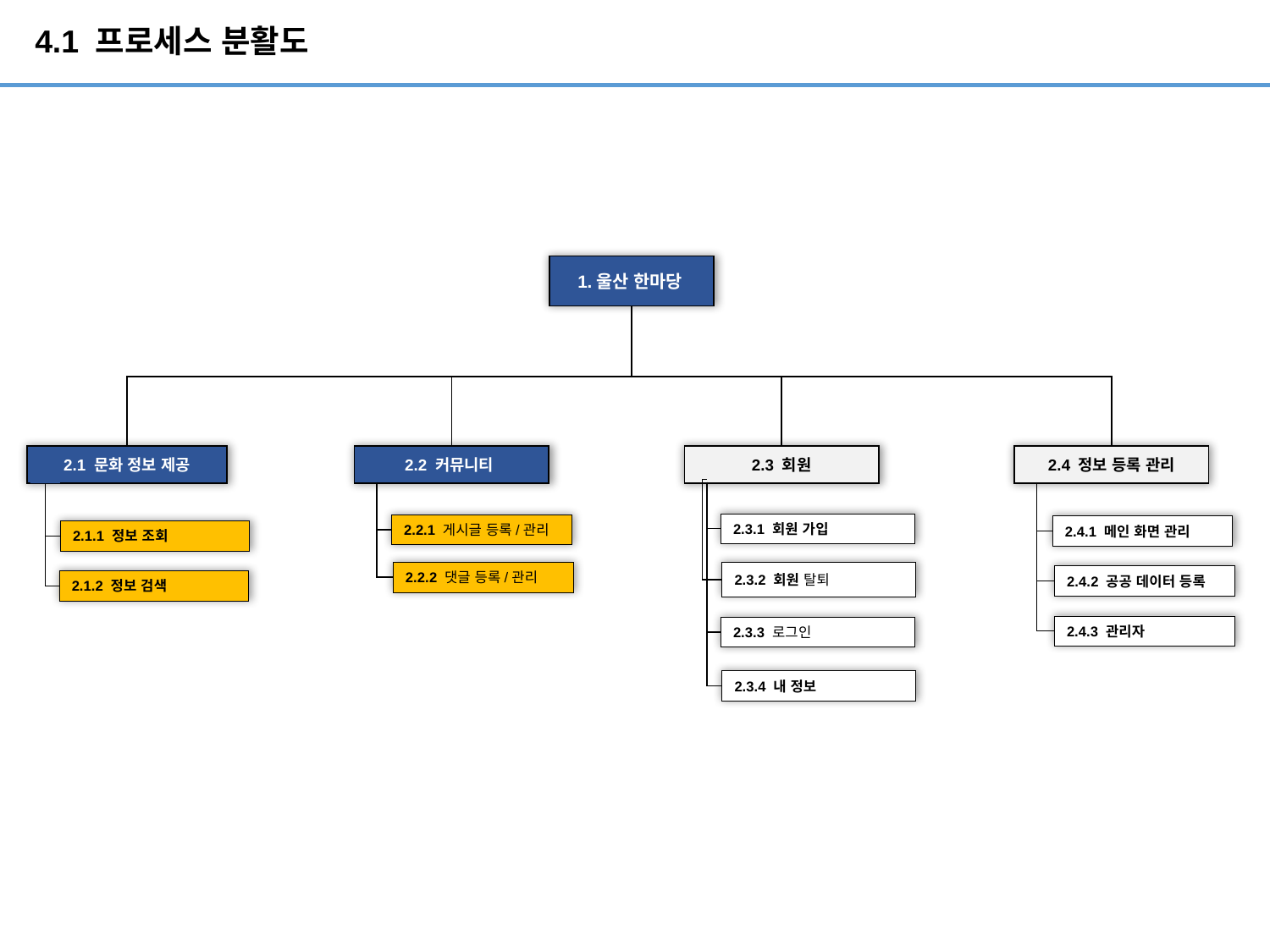

# 4.1 프로세스 분활도

 1.울산 한마당
2.3 회원

2.2 커뮤니티

2.1 문화 정보 제공

2.4 정보 등록 관리

2.3.1 회원 가입
2.2.1 게시글 등록/관리
2.4.1 메인 화면 관리
2.1.1 정보 조회
2.2.2 댓글 등록/관리
2.3.2 회원 탈퇴
2.4.2 공공 데이터 등록
2.1.2 정보 검색
2.4.3 관리자
2.3.3 로그인
2.3.4 내 정보